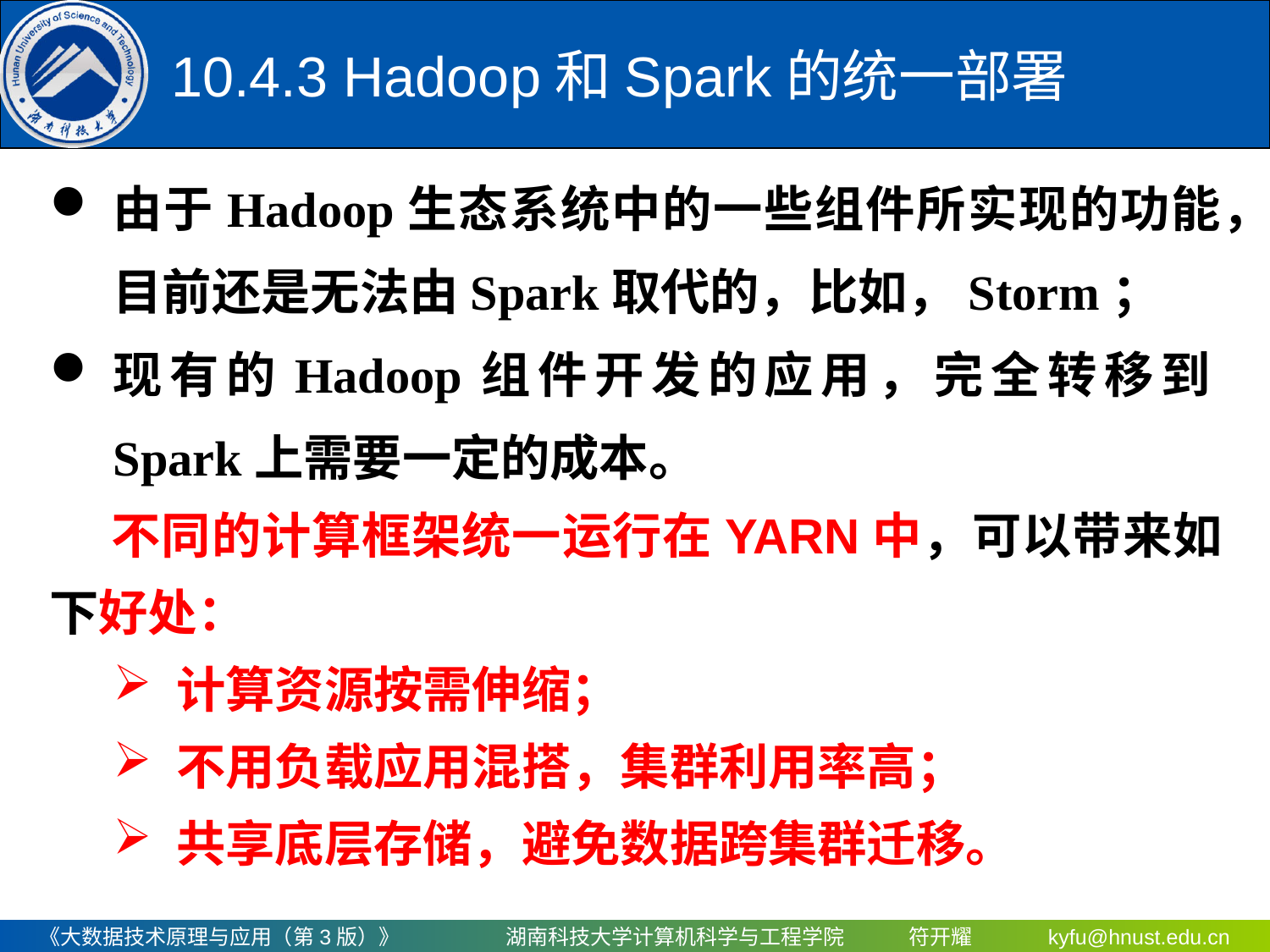

# 10.4.3 Hadoop和Spark的统一部署
由于Hadoop生态系统中的一些组件所实现的功能，目前还是无法由Spark取代的，比如，Storm；
现有的Hadoop组件开发的应用，完全转移到Spark上需要一定的成本。
　 不同的计算框架统一运行在YARN中，可以带来如下好处：
计算资源按需伸缩；
不用负载应用混搭，集群利用率高；
共享底层存储，避免数据跨集群迁移。